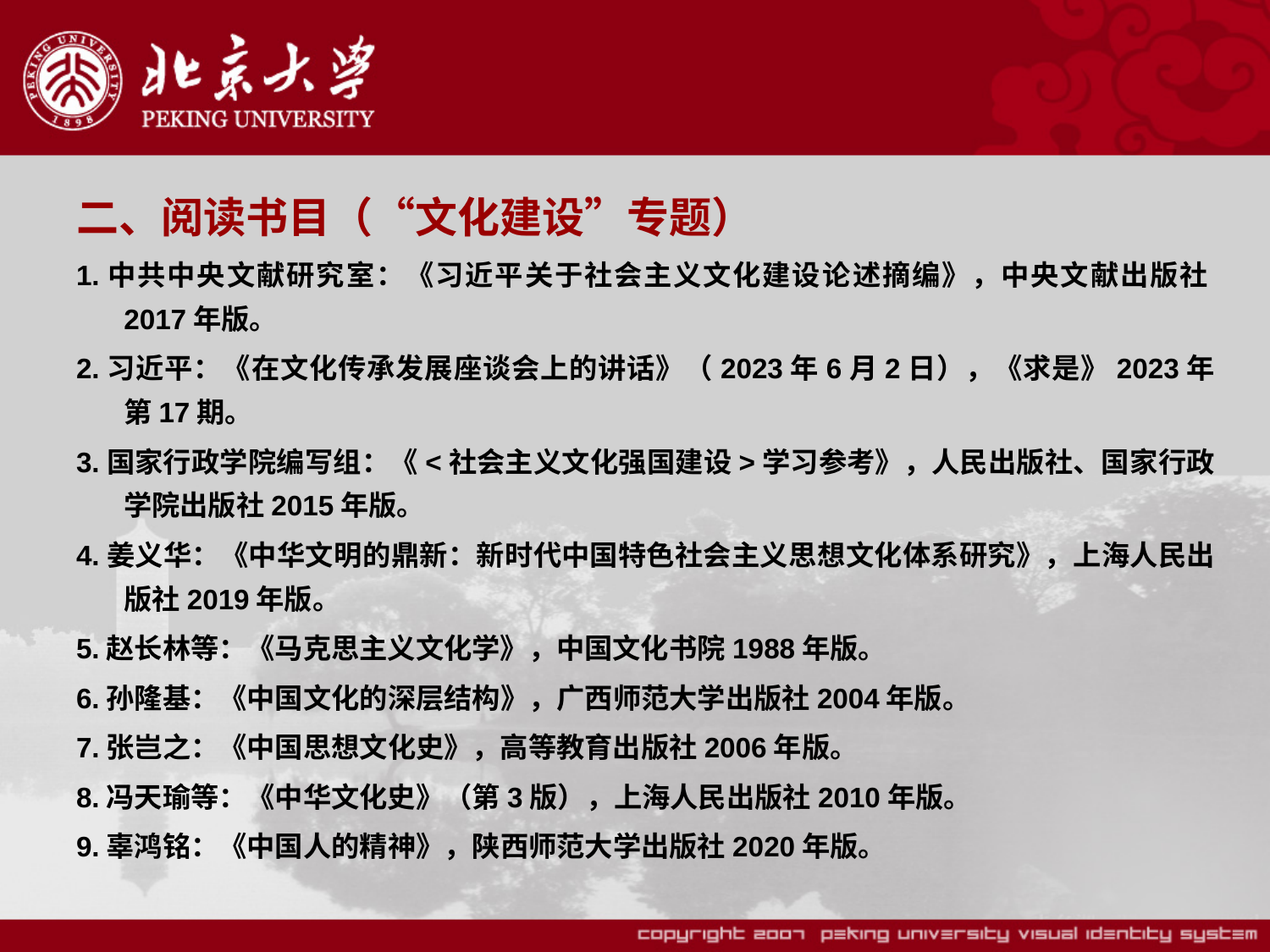

二、阅读书目（“文化建设”专题）
1.中共中央文献研究室：《习近平关于社会主义文化建设论述摘编》，中央文献出版社2017年版。
2.习近平：《在文化传承发展座谈会上的讲话》（2023年6月2日），《求是》2023年第17期。
3.国家行政学院编写组：《<社会主义文化强国建设>学习参考》，人民出版社、国家行政学院出版社2015年版。
4.姜义华：《中华文明的鼎新：新时代中国特色社会主义思想文化体系研究》，上海人民出版社2019年版。
5.赵长林等：《马克思主义文化学》，中国文化书院1988年版。
6.孙隆基：《中国文化的深层结构》，广西师范大学出版社2004年版。
7.张岂之：《中国思想文化史》，高等教育出版社2006年版。
8.冯天瑜等：《中华文化史》（第3版），上海人民出版社2010年版。
9.辜鸿铭：《中国人的精神》，陕西师范大学出版社2020年版。